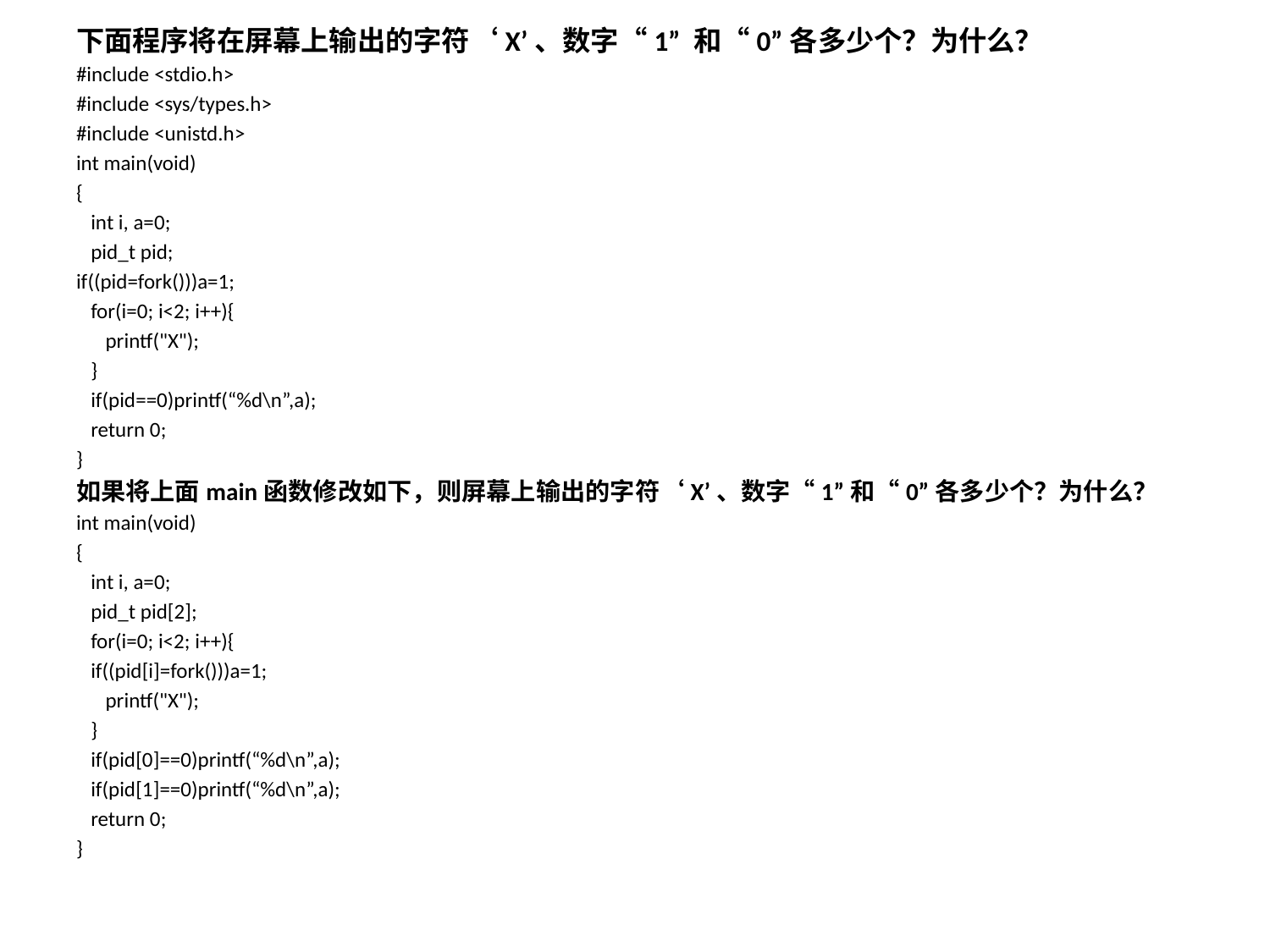

下面程序将在屏幕上输出的字符‘X’、数字“1” 和“0”各多少个？为什么？
#include <stdio.h>
#include <sys/types.h>
#include <unistd.h>
int main(void)
{
   int i, a=0;
   pid_t pid;
if((pid=fork()))a=1;
   for(i=0; i<2; i++){
      printf("X");
   }
   if(pid==0)printf(“%d\n”,a);
   return 0;
}
如果将上面main函数修改如下，则屏幕上输出的字符‘X’、数字“1”和“0”各多少个？为什么？
int main(void)
{
   int i, a=0;
   pid_t pid[2];
   for(i=0; i<2; i++){
   if((pid[i]=fork()))a=1;
      printf("X");
   }
   if(pid[0]==0)printf(“%d\n”,a);
   if(pid[1]==0)printf(“%d\n”,a);
   return 0;
}
#